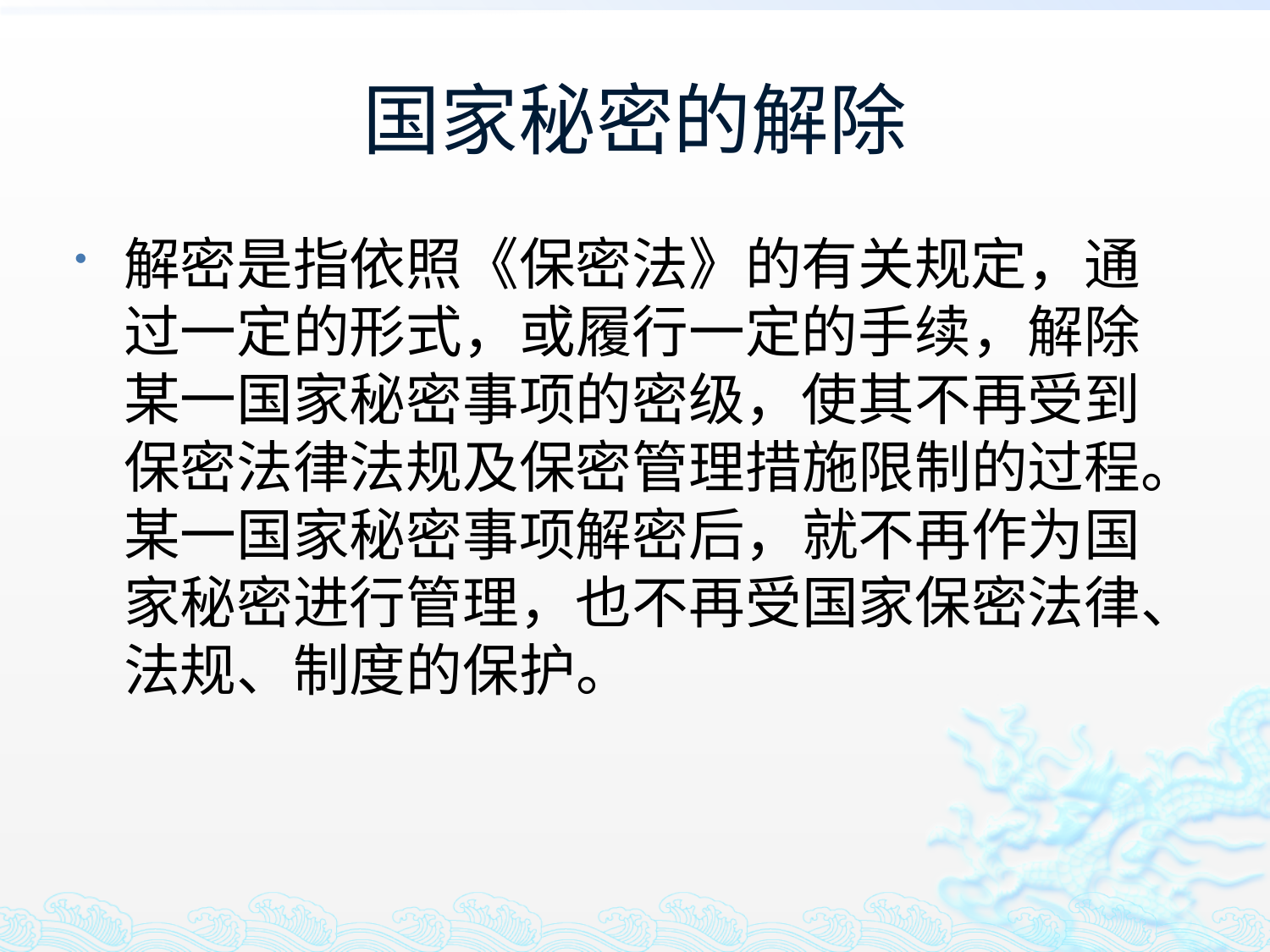

# 国家秘密的解除
解密是指依照《保密法》的有关规定，通过一定的形式，或履行一定的手续，解除某一国家秘密事项的密级，使其不再受到保密法律法规及保密管理措施限制的过程。某一国家秘密事项解密后，就不再作为国家秘密进行管理，也不再受国家保密法律、法规、制度的保护。